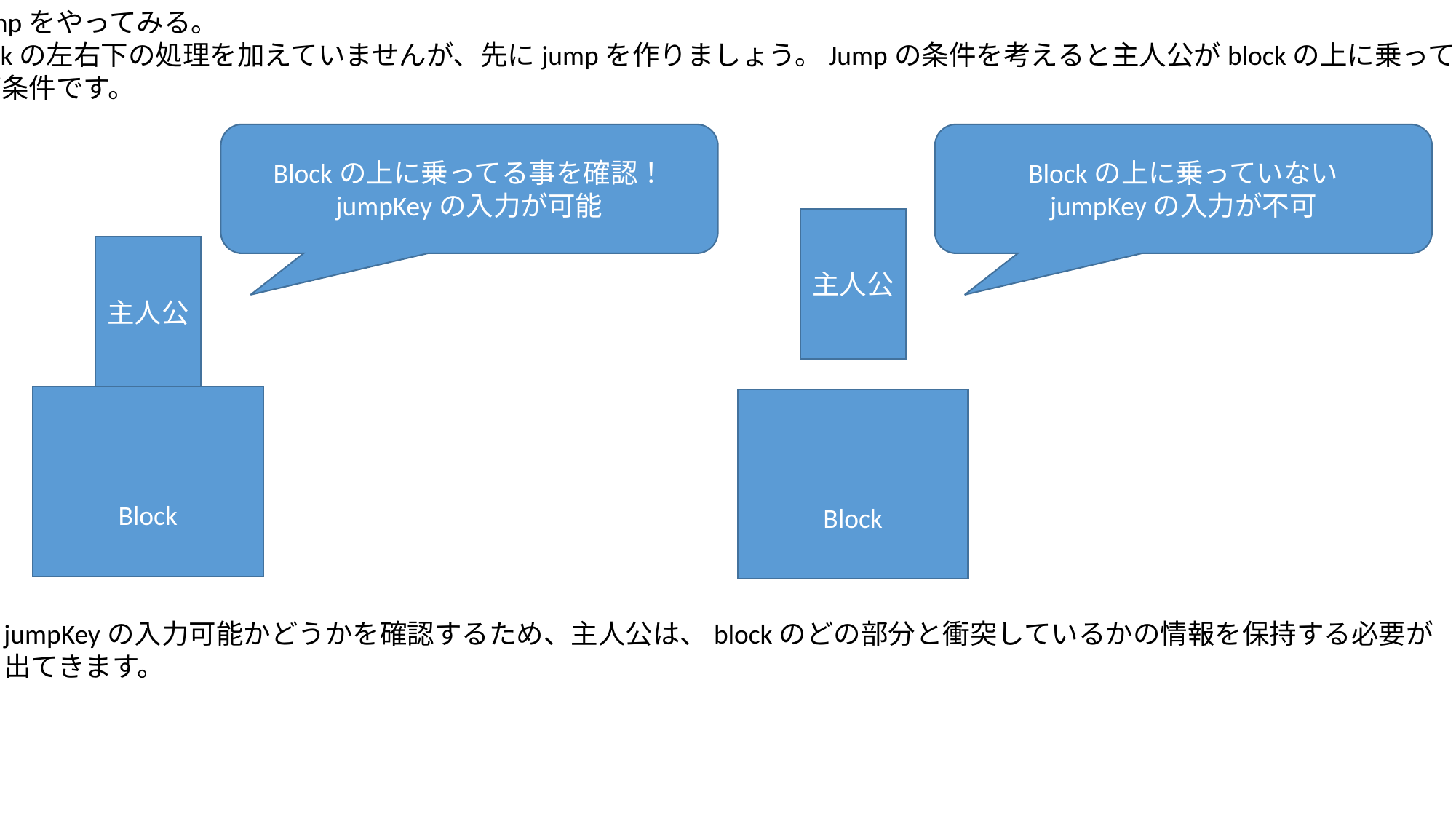

・Jumpをやってみる。
 Blockの左右下の処理を加えていませんが、先にjumpを作りましょう。Jumpの条件を考えると主人公がblockの上に乗っている
事が条件です。
Blockの上に乗ってる事を確認！
jumpKeyの入力が可能
Blockの上に乗っていない
jumpKeyの入力が不可
主人公
主人公

Block

Block
jumpKeyの入力可能かどうかを確認するため、主人公は、blockのどの部分と衝突しているかの情報を保持する必要が
出てきます。